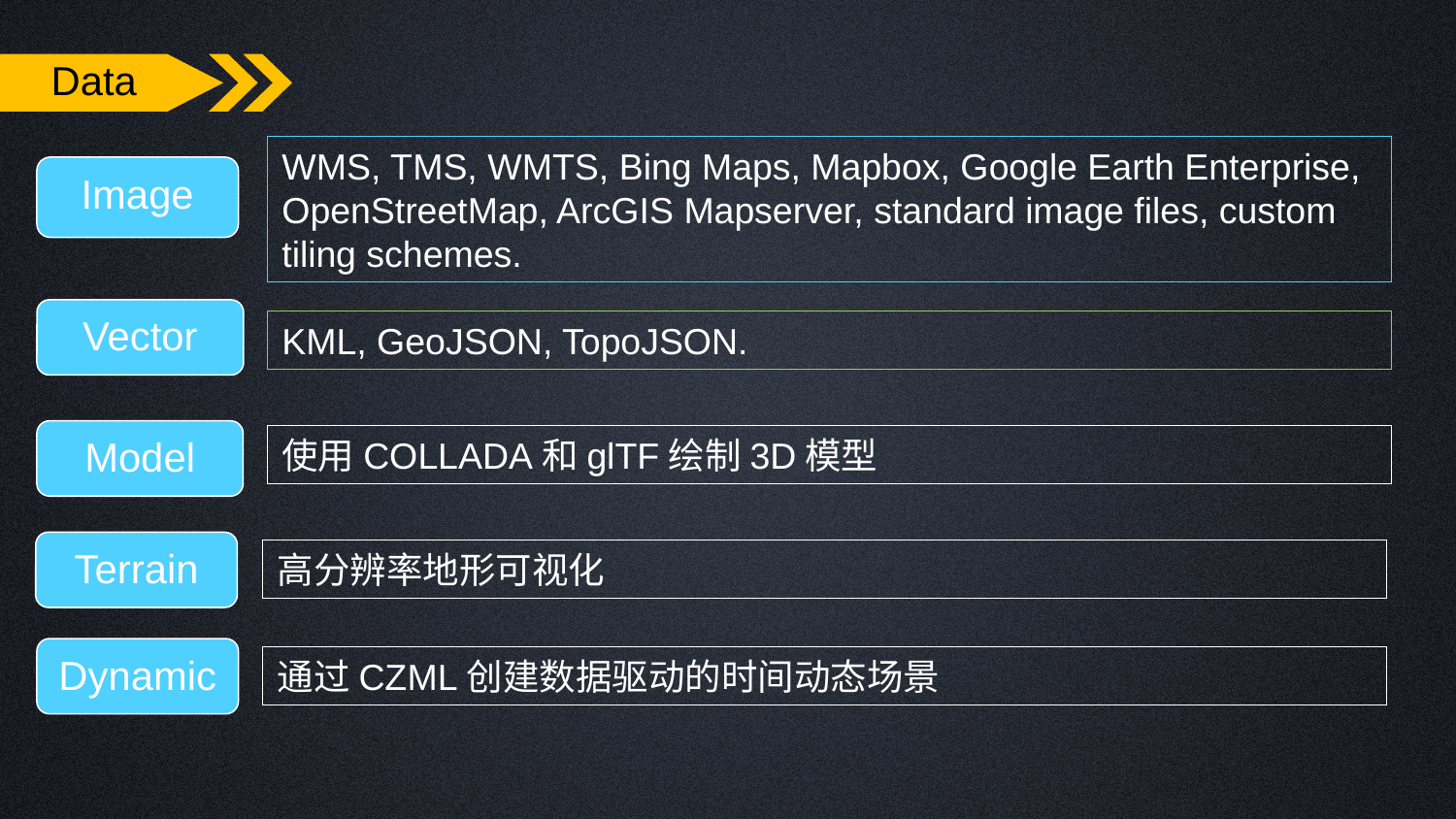

Data

WMS, TMS, WMTS, Bing Maps, Mapbox, Google Earth Enterprise,
OpenStreetMap, ArcGIS Mapserver, standard image files, custom tiling schemes.
Image

Vector
KML, GeoJSON, TopoJSON.
Model
使用COLLADA和glTF绘制3D模型
Terrain
高分辨率地形可视化
Dynamic
通过CZML创建数据驱动的时间动态场景